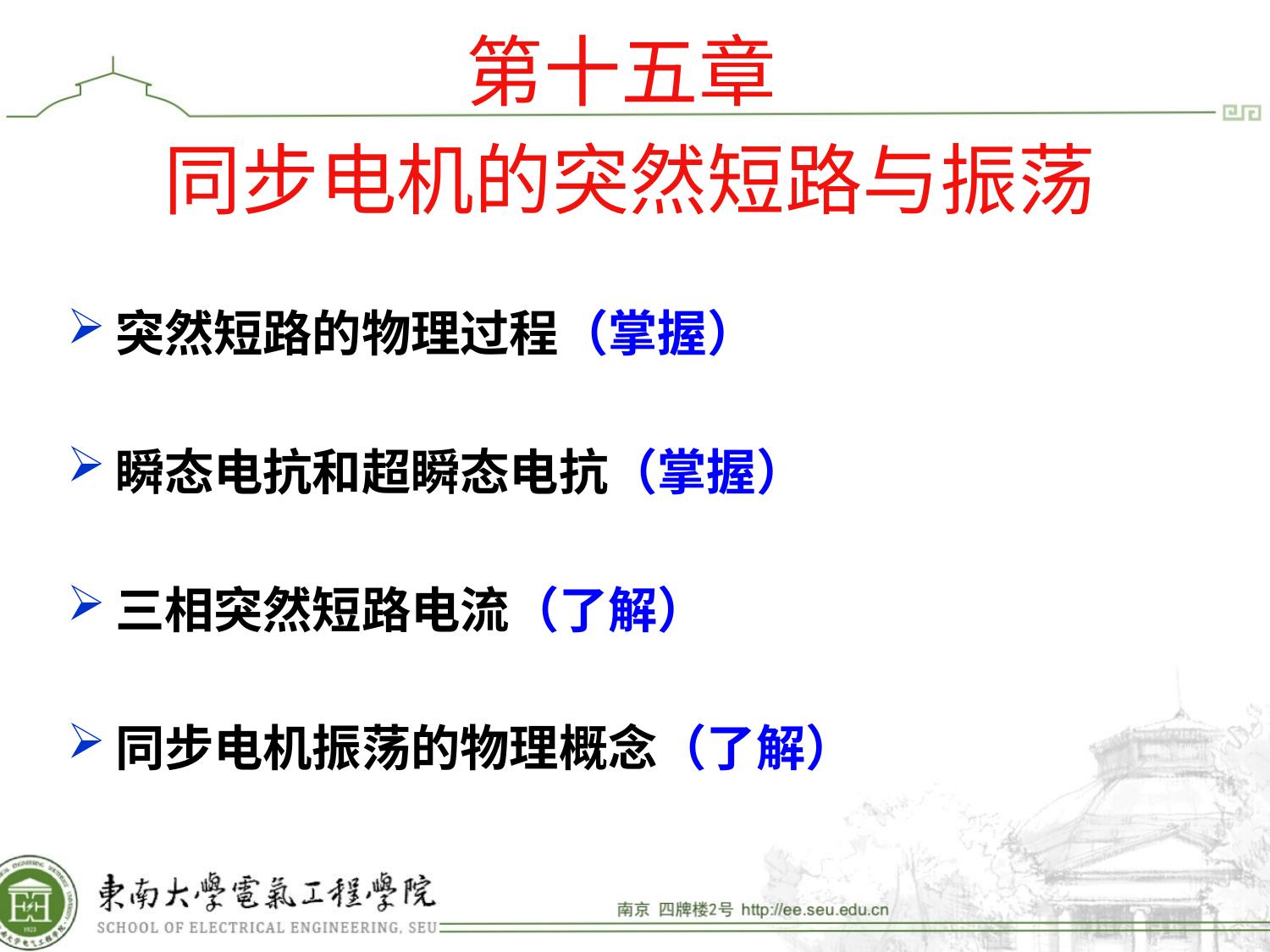

第十五章
同步电机的突然短路与振荡
突然短路的物理过程（掌握）

瞬态电抗和超瞬态电抗（掌握）

三相突然短路电流（了解）

同步电机振荡的物理概念（了解）